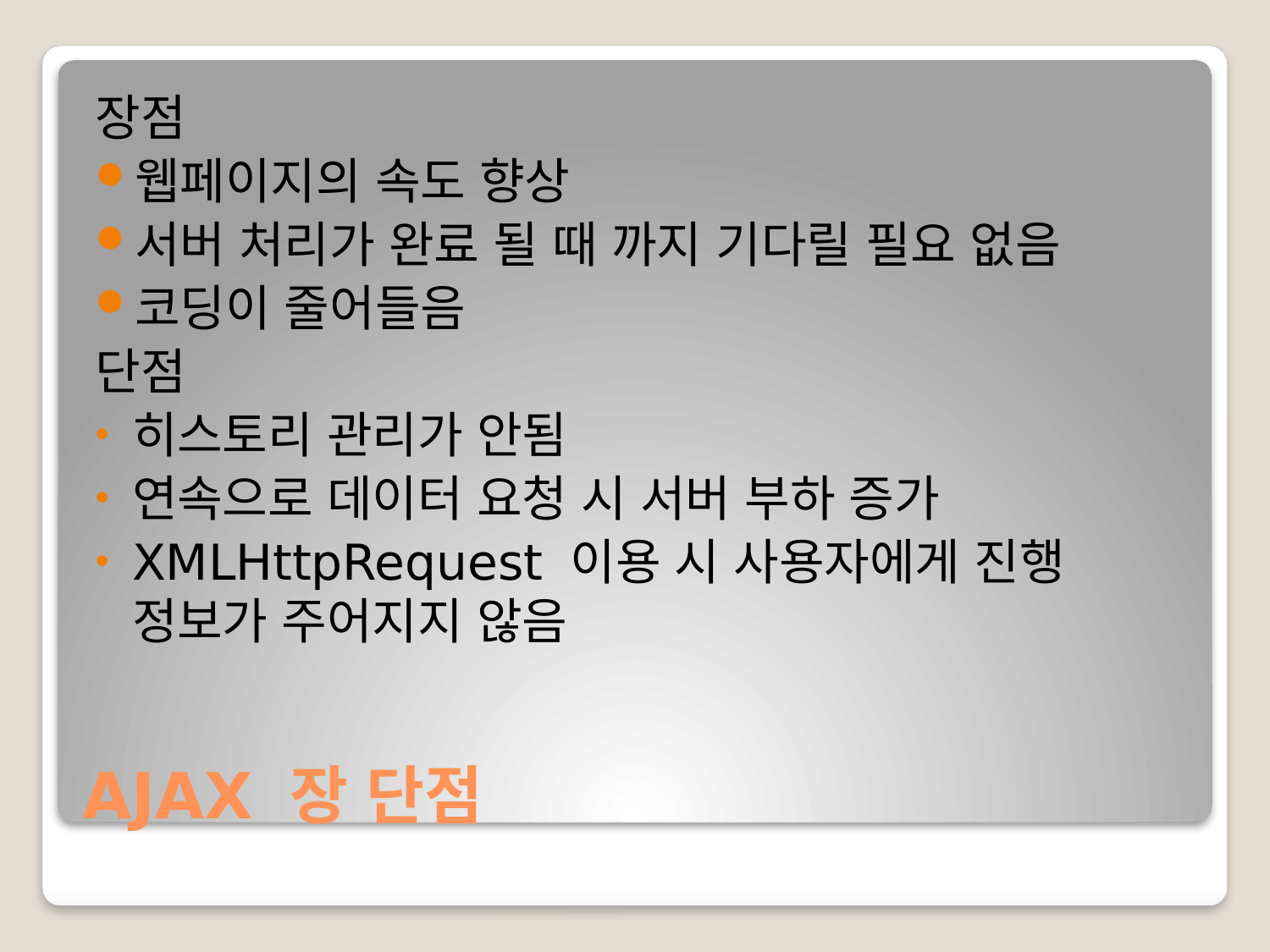

장점
웹페이지의 속도 향상
서버 처리가 완료 될 때 까지 기다릴 필요 없음
코딩이 줄어들음
단점
히스토리 관리가 안됨
연속으로 데이터 요청 시 서버 부하 증가
XMLHttpRequest 이용 시 사용자에게 진행 정보가 주어지지 않음

# AJAX 장 단점